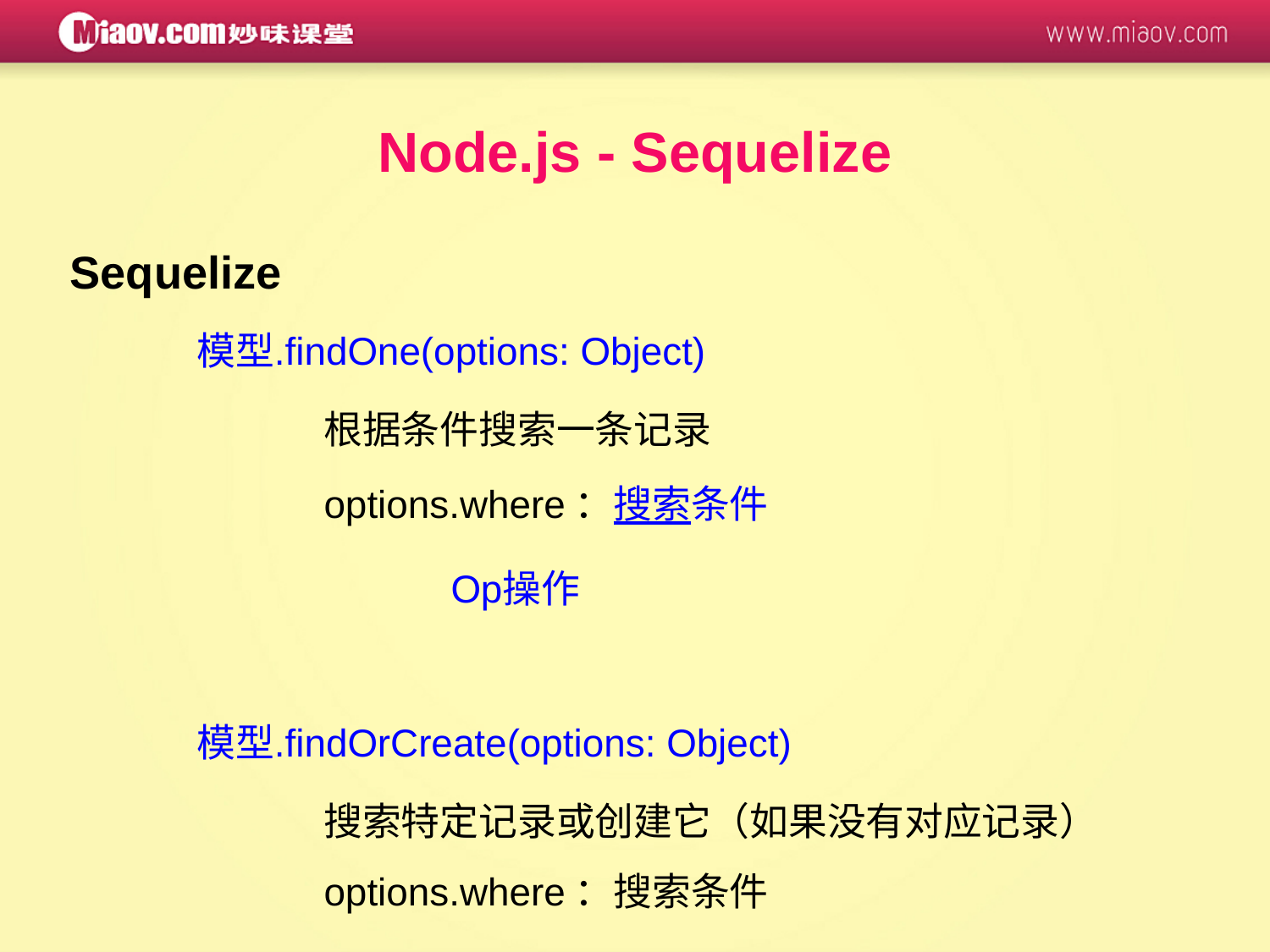

Node.js - Sequelize
Sequelize
	模型.findOne(options: Object)
		根据条件搜索一条记录
		options.where：搜索条件
			Op操作

	模型.findOrCreate(options: Object)
		搜索特定记录或创建它（如果没有对应记录）
		options.where：搜索条件